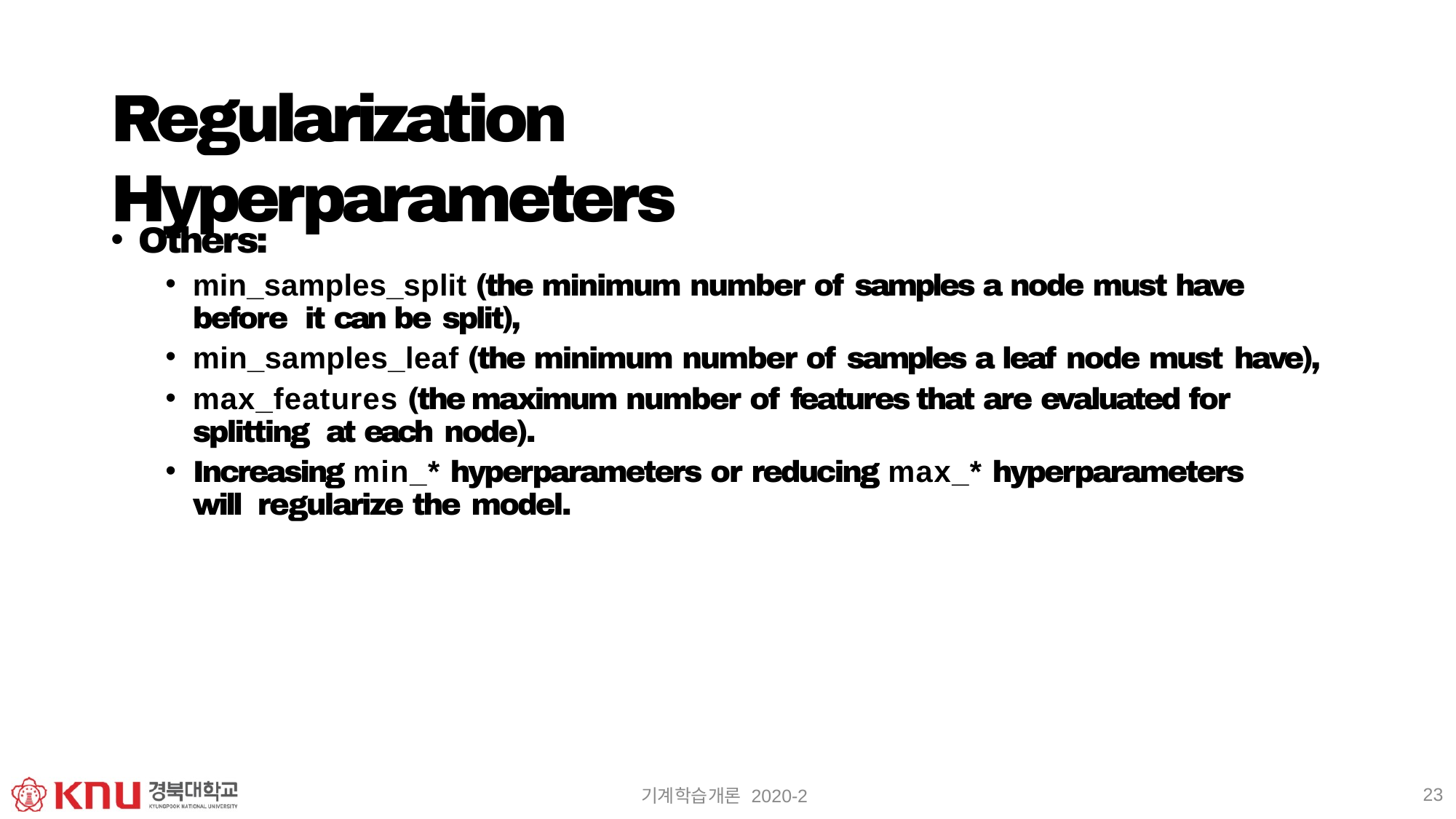

# Regularization Hyperparameters
Others:
min_samples_split (the minimum number of samples a node must have before  it can be split),
min_samples_leaf (the minimum number of samples a leaf node must have),
max_features (the maximum number of features that are evaluated for splitting  at each node).
Increasing min_* hyperparameters or reducing max_* hyperparameters will  regularize the model.
23
기계학습개론 2020-2